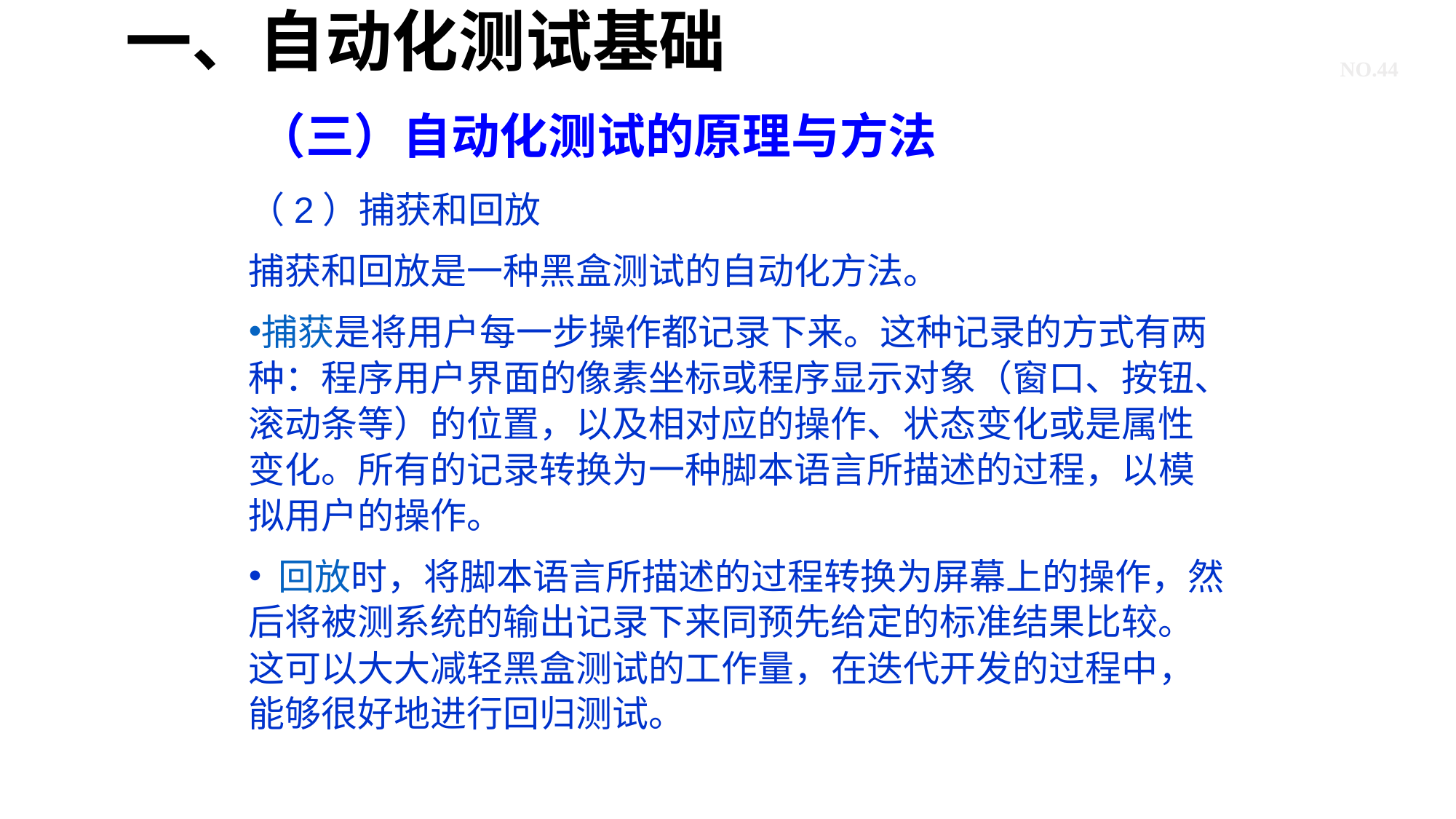

# 一、自动化测试基础
NO.44
（三）自动化测试的原理与方法
（2）捕获和回放
捕获和回放是一种黑盒测试的自动化方法。
捕获是将用户每一步操作都记录下来。这种记录的方式有两种：程序用户界面的像素坐标或程序显示对象（窗口、按钮、滚动条等）的位置，以及相对应的操作、状态变化或是属性变化。所有的记录转换为一种脚本语言所描述的过程，以模拟用户的操作。
 回放时，将脚本语言所描述的过程转换为屏幕上的操作，然后将被测系统的输出记录下来同预先给定的标准结果比较。这可以大大减轻黑盒测试的工作量，在迭代开发的过程中，能够很好地进行回归测试。